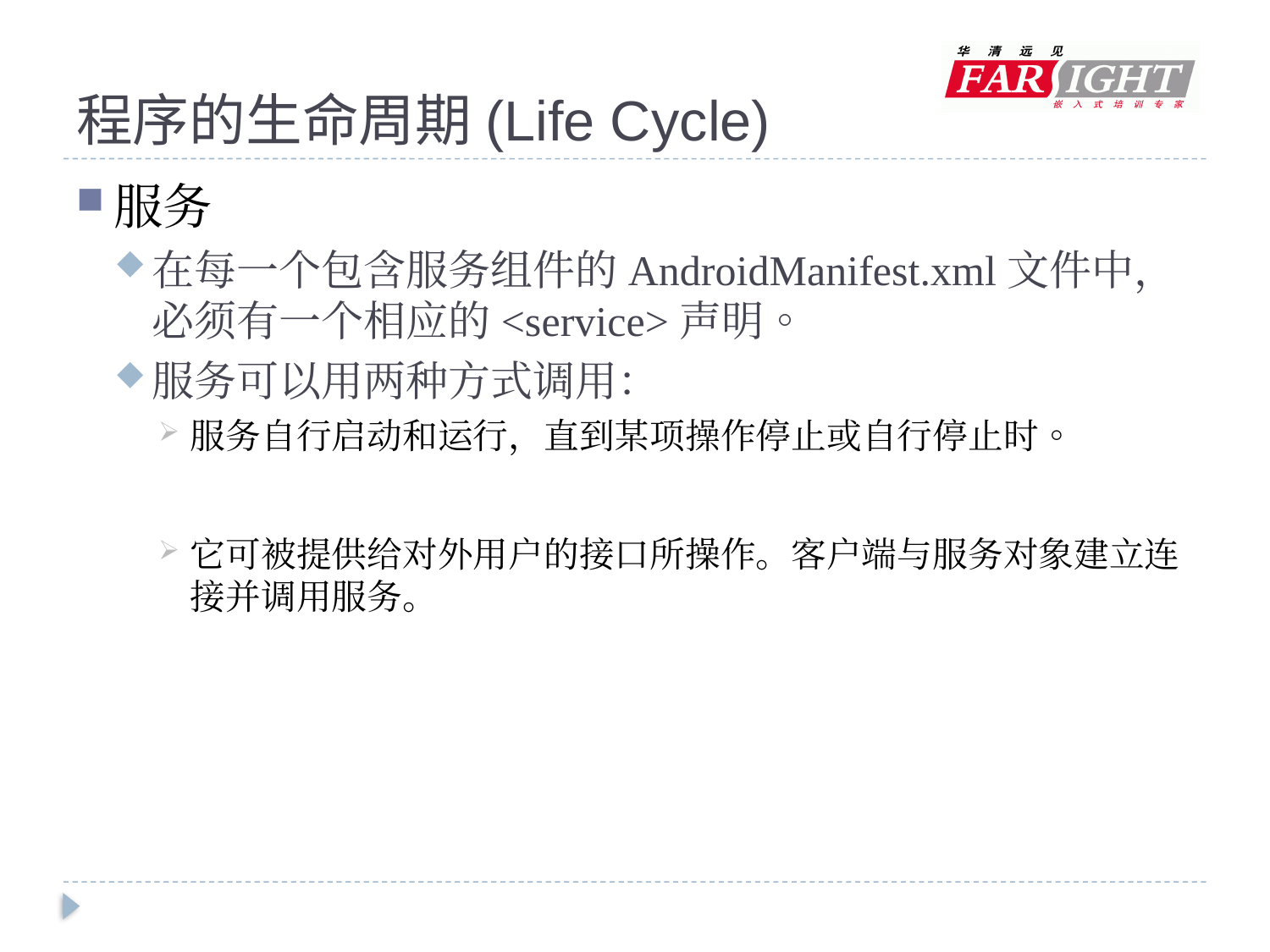

# 程序的生命周期(Life Cycle)
服务
在每一个包含服务组件的AndroidManifest.xml文件中，必须有一个相应的<service>声明。
服务可以用两种方式调用：
服务自行启动和运行，直到某项操作停止或自行停止时。

它可被提供给对外用户的接口所操作。客户端与服务对象建立连接并调用服务。